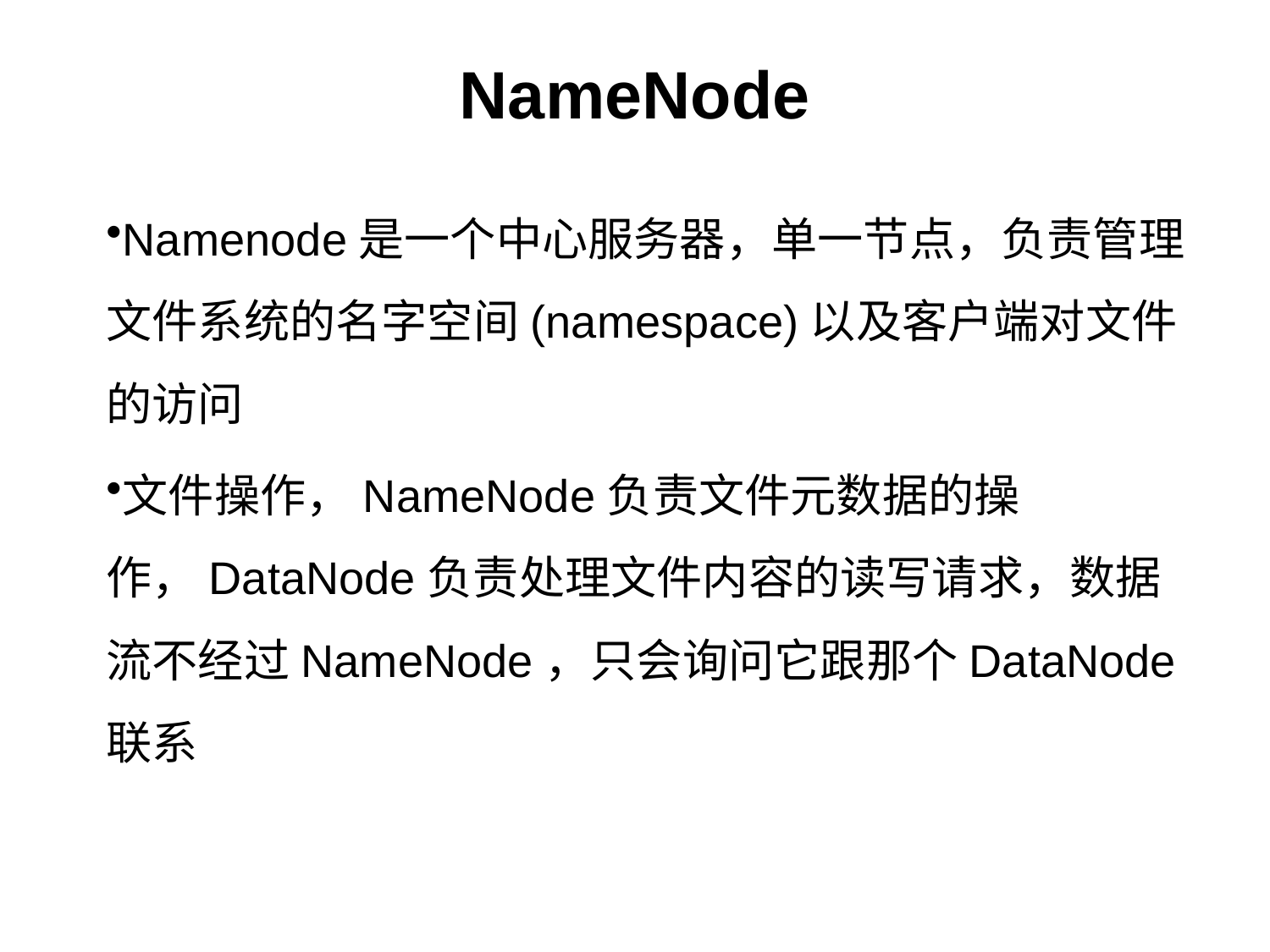

NameNode
Namenode是一个中心服务器，单一节点，负责管理文件系统的名字空间(namespace)以及客户端对文件的访问
文件操作，NameNode负责文件元数据的操作，DataNode负责处理文件内容的读写请求，数据流不经过NameNode，只会询问它跟那个DataNode联系